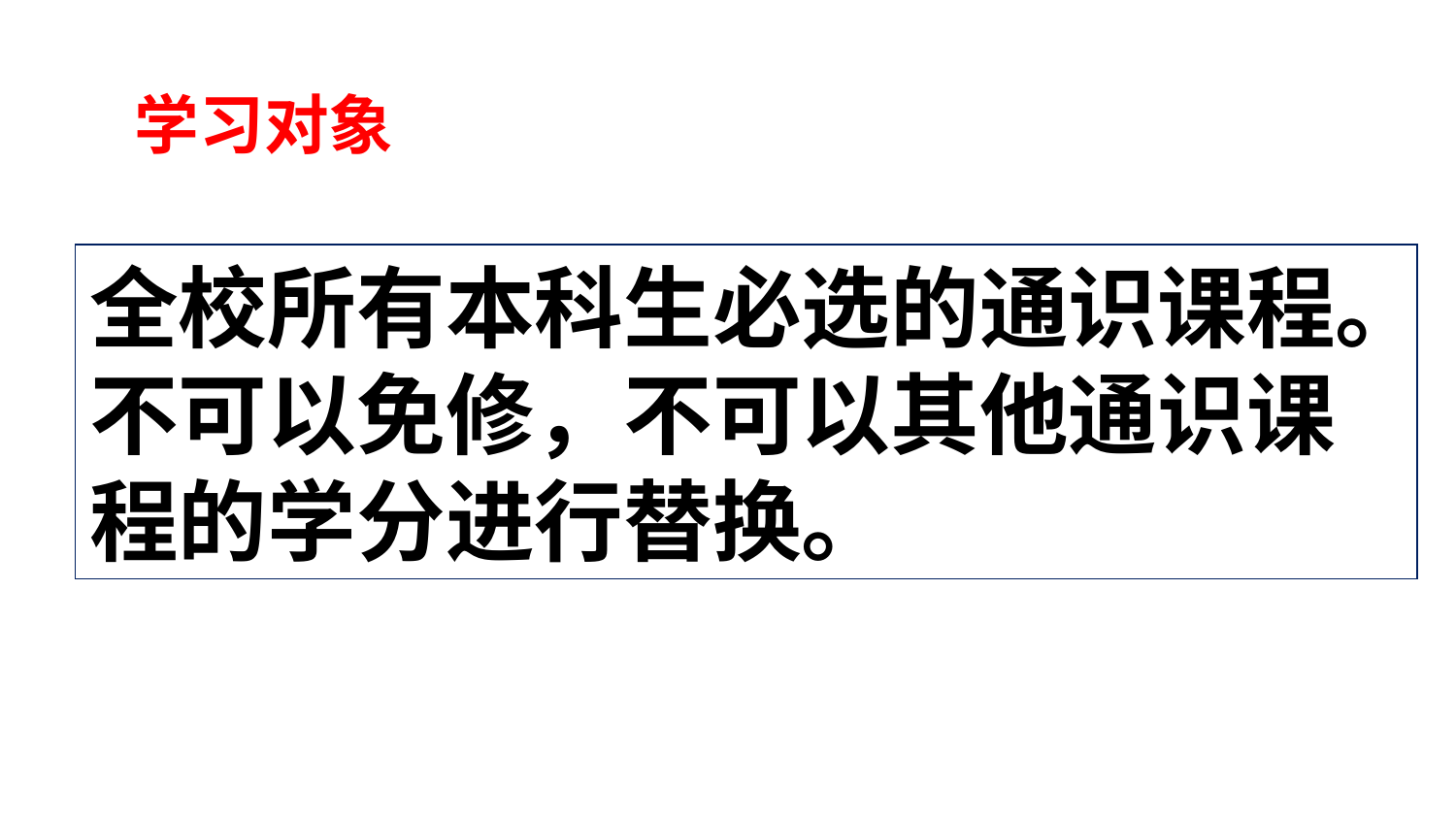

学习对象
全校所有本科生必选的通识课程。
不可以免修，不可以其他通识课程的学分进行替换。